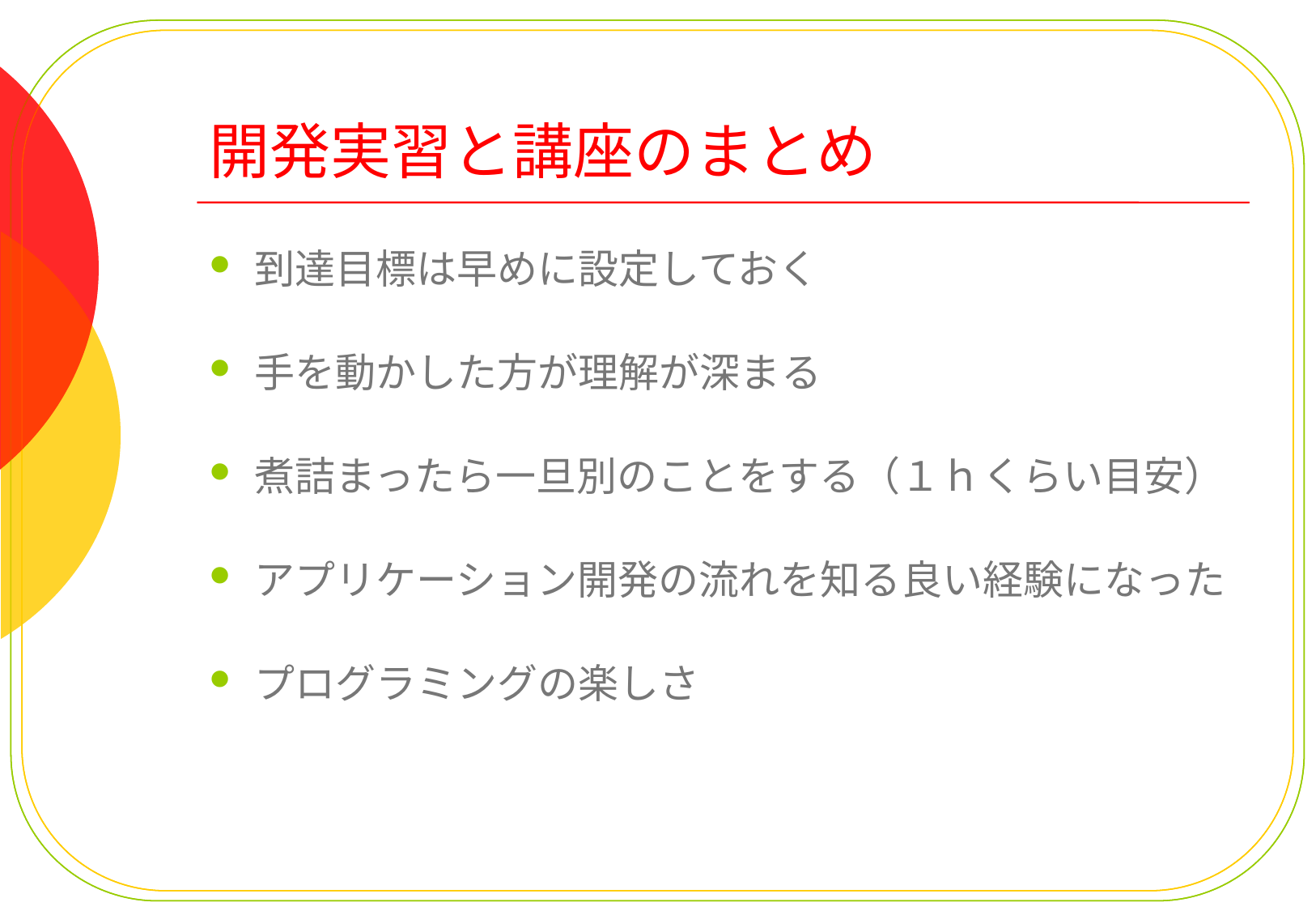

# 開発実習と講座のまとめ
到達目標は早めに設定しておく

手を動かした方が理解が深まる

煮詰まったら一旦別のことをする（１ｈくらい目安）

アプリケーション開発の流れを知る良い経験になった

プログラミングの楽しさ